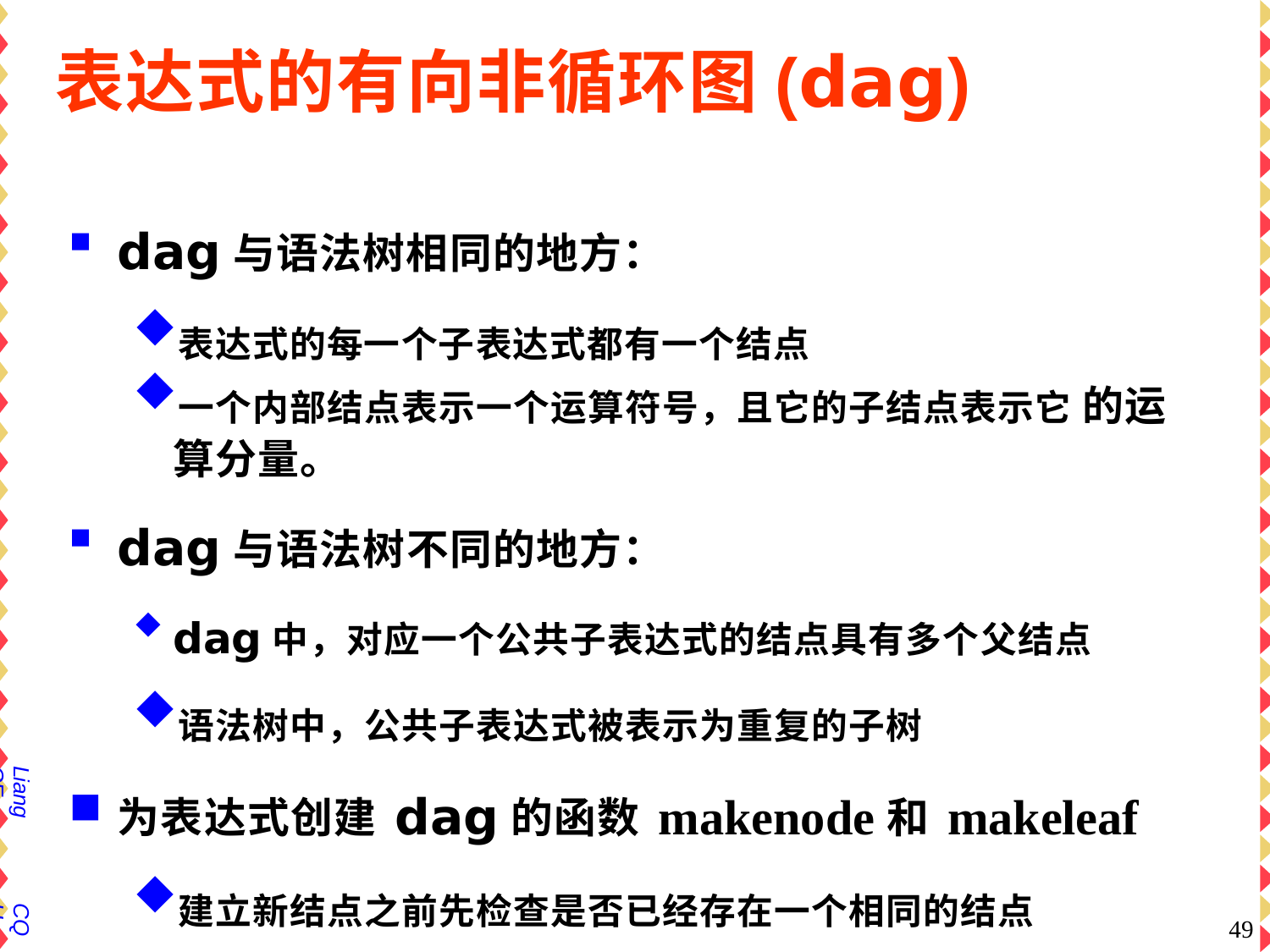

# 表达式的有向非循环图(dag)
dag与语法树相同的地方：
表达式的每一个子表达式都有一个结点
一个内部结点表示一个运算符号，且它的子结点表示它 的运算分量。
dag与语法树不同的地方：
dag中，对应一个公共子表达式的结点具有多个父结点
语法树中，公共子表达式被表示为重复的子树
为表达式创建dag的函数makenode和makeleaf
建立新结点之前先检查是否已经存在一个相同的结点
若已存在，返回一个指向先前已构造好的结点的指针；
否则，创建一个新结点，返回指向新结点的指针。
Liang GE
CQU
49